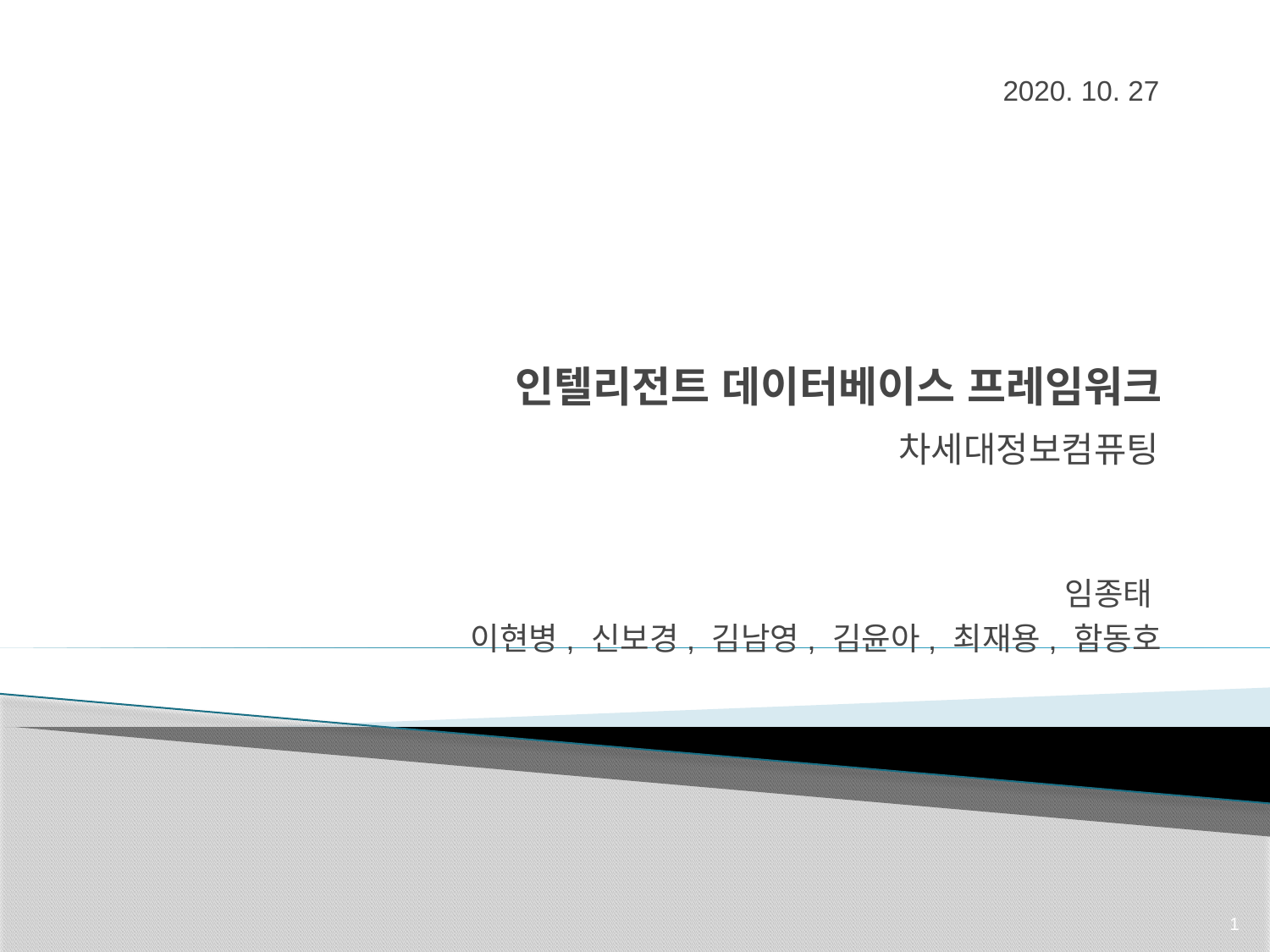

2020. 10. 27

# 인텔리전트 데이터베이스 프레임워크
차세대정보컴퓨팅

임종태
이현병, 신보경, 김남영, 김윤아, 최재용, 함동호
1